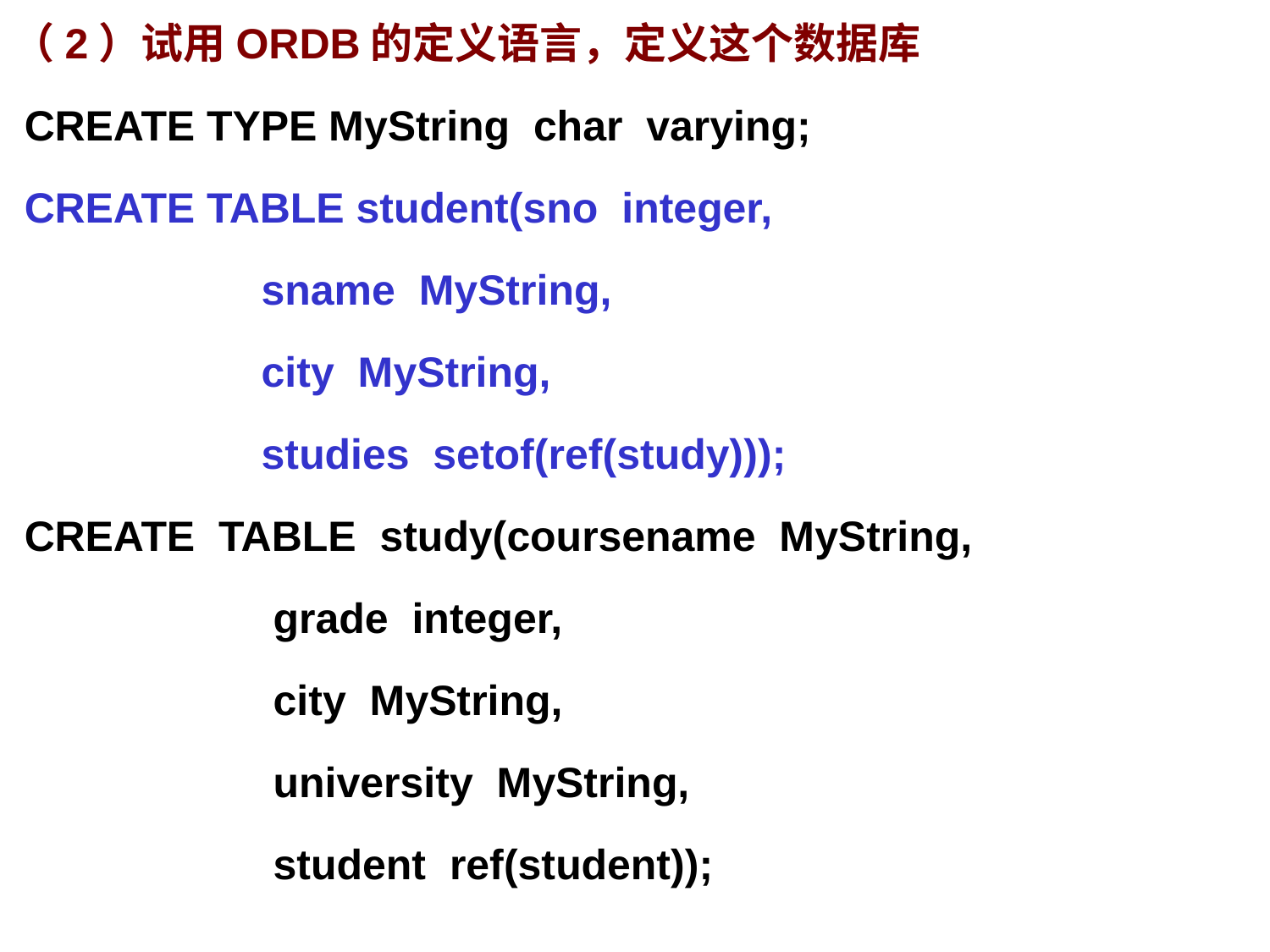

（2）试用ORDB的定义语言，定义这个数据库
 CREATE TYPE MyString  char  varying;
 CREATE TABLE student(sno  integer,
                     sname  MyString,
                     city  MyString,
                     studies  setof(ref(study)));
 CREATE  TABLE  study(coursename  MyString,
                      grade  integer,
                      city  MyString,
                      university  MyString,
                      student  ref(student));